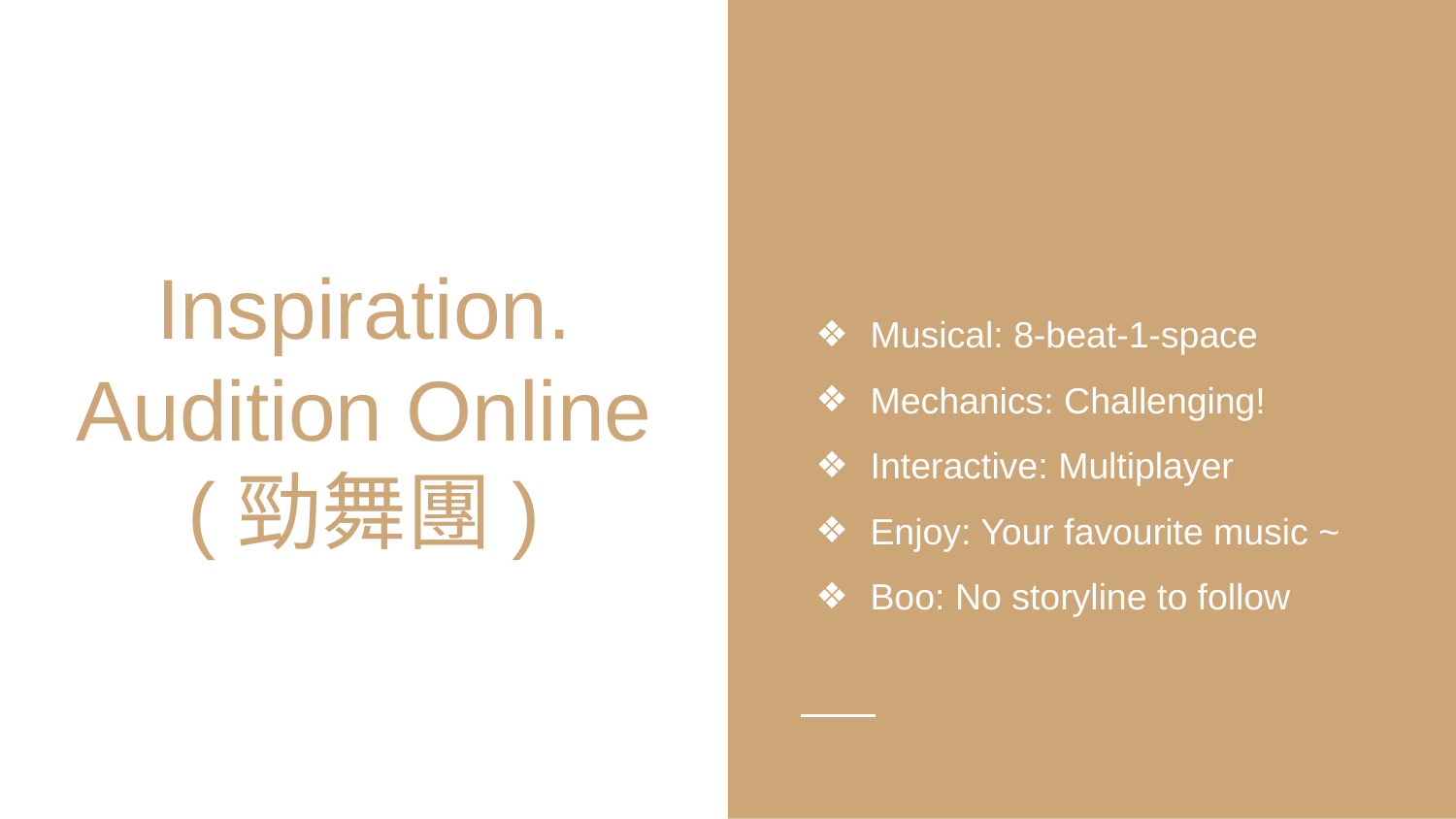

# Inspiration.
Audition Online
(勁舞團)
Musical: 8-beat-1-space
Mechanics: Challenging!
Interactive: Multiplayer
Enjoy: Your favourite music ~
Boo: No storyline to follow